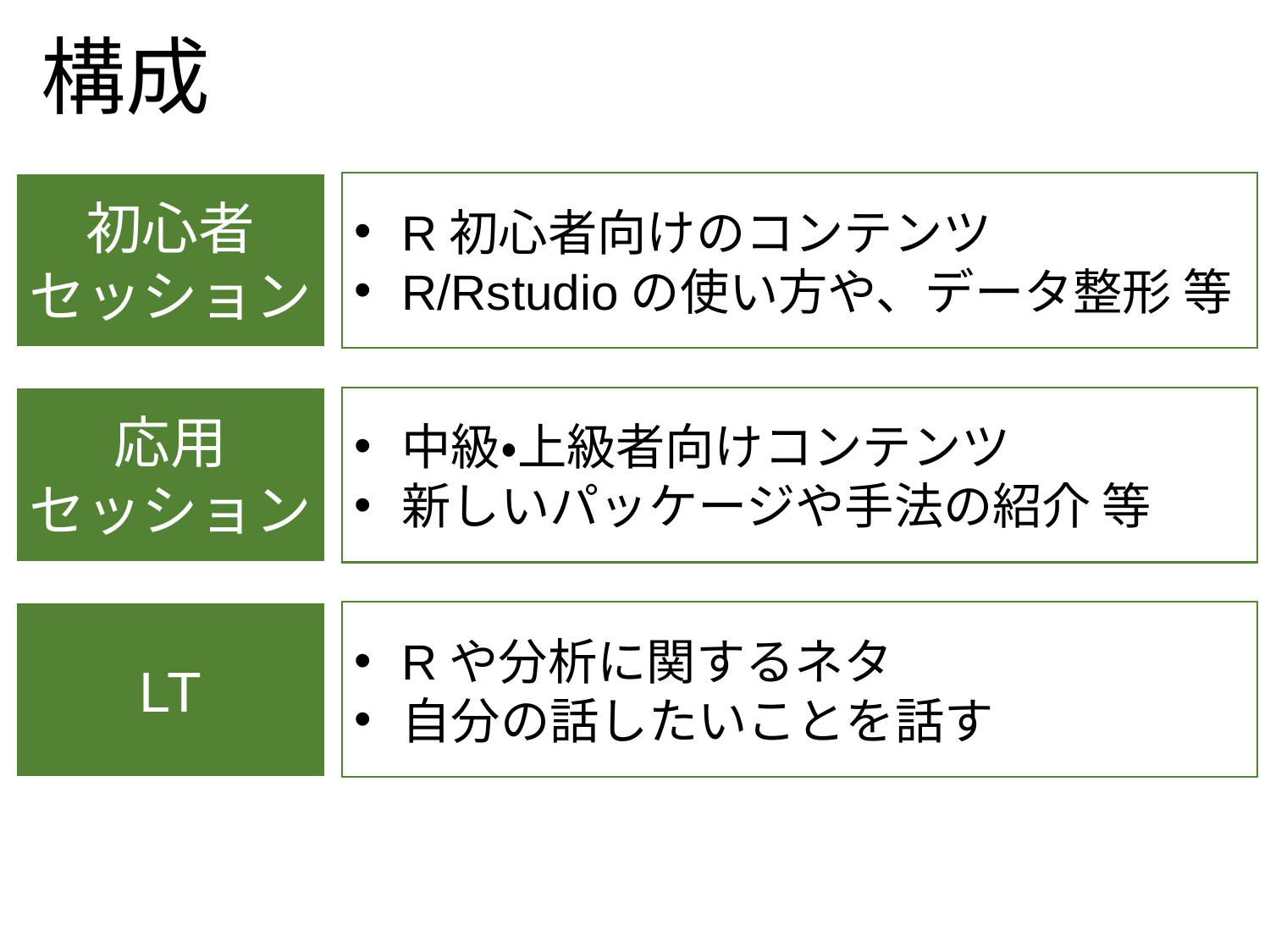

構成
初心者
セッション
R初心者向けのコンテンツ
R/Rstudioの使い方や、データ整形 等
応用
セッション
中級・上級者向けコンテンツ
新しいパッケージや手法の紹介 等
LT
Rや分析に関するネタ
自分の話したいことを話す